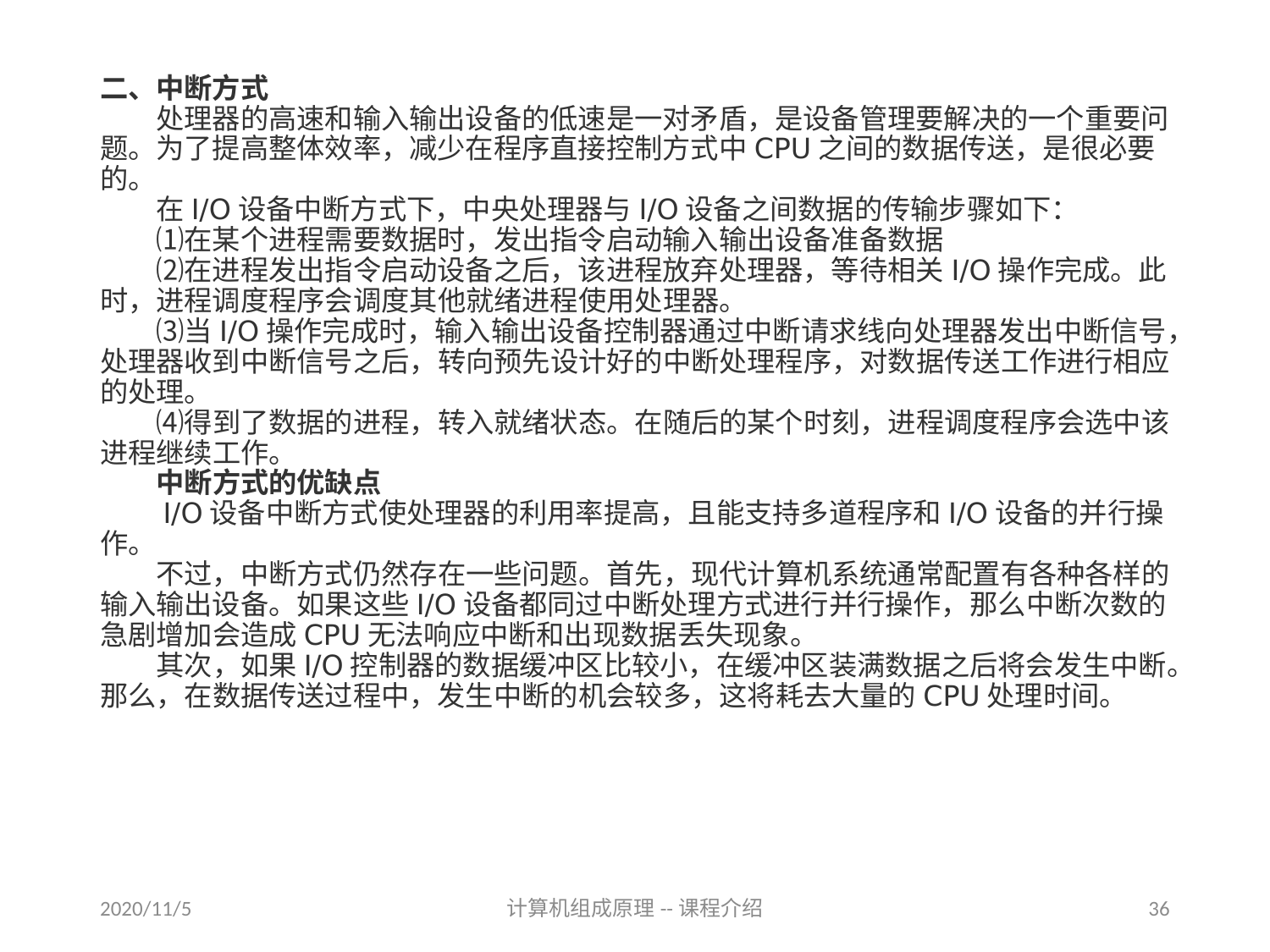

# 二、中断方式 　　处理器的高速和输入输出设备的低速是一对矛盾，是设备管理要解决的一个重要问题。为了提高整体效率，减少在程序直接控制方式中CPU之间的数据传送，是很必要的。 　　在I/O设备中断方式下，中央处理器与I/O设备之间数据的传输步骤如下： 　　⑴在某个进程需要数据时，发出指令启动输入输出设备准备数据 　　⑵在进程发出指令启动设备之后，该进程放弃处理器，等待相关I/O操作完成。此时，进程调度程序会调度其他就绪进程使用处理器。 　　⑶当I/O操作完成时，输入输出设备控制器通过中断请求线向处理器发出中断信号，处理器收到中断信号之后，转向预先设计好的中断处理程序，对数据传送工作进行相应的处理。 　　⑷得到了数据的进程，转入就绪状态。在随后的某个时刻，进程调度程序会选中该进程继续工作。 　　中断方式的优缺点 　　I/O设备中断方式使处理器的利用率提高，且能支持多道程序和I/O设备的并行操作。 　　不过，中断方式仍然存在一些问题。首先，现代计算机系统通常配置有各种各样的输入输出设备。如果这些I/O设备都同过中断处理方式进行并行操作，那么中断次数的急剧增加会造成CPU无法响应中断和出现数据丢失现象。 　　其次，如果I/O控制器的数据缓冲区比较小，在缓冲区装满数据之后将会发生中断。那么，在数据传送过程中，发生中断的机会较多，这将耗去大量的CPU处理时间。
2020/11/5
计算机组成原理--课程介绍
36